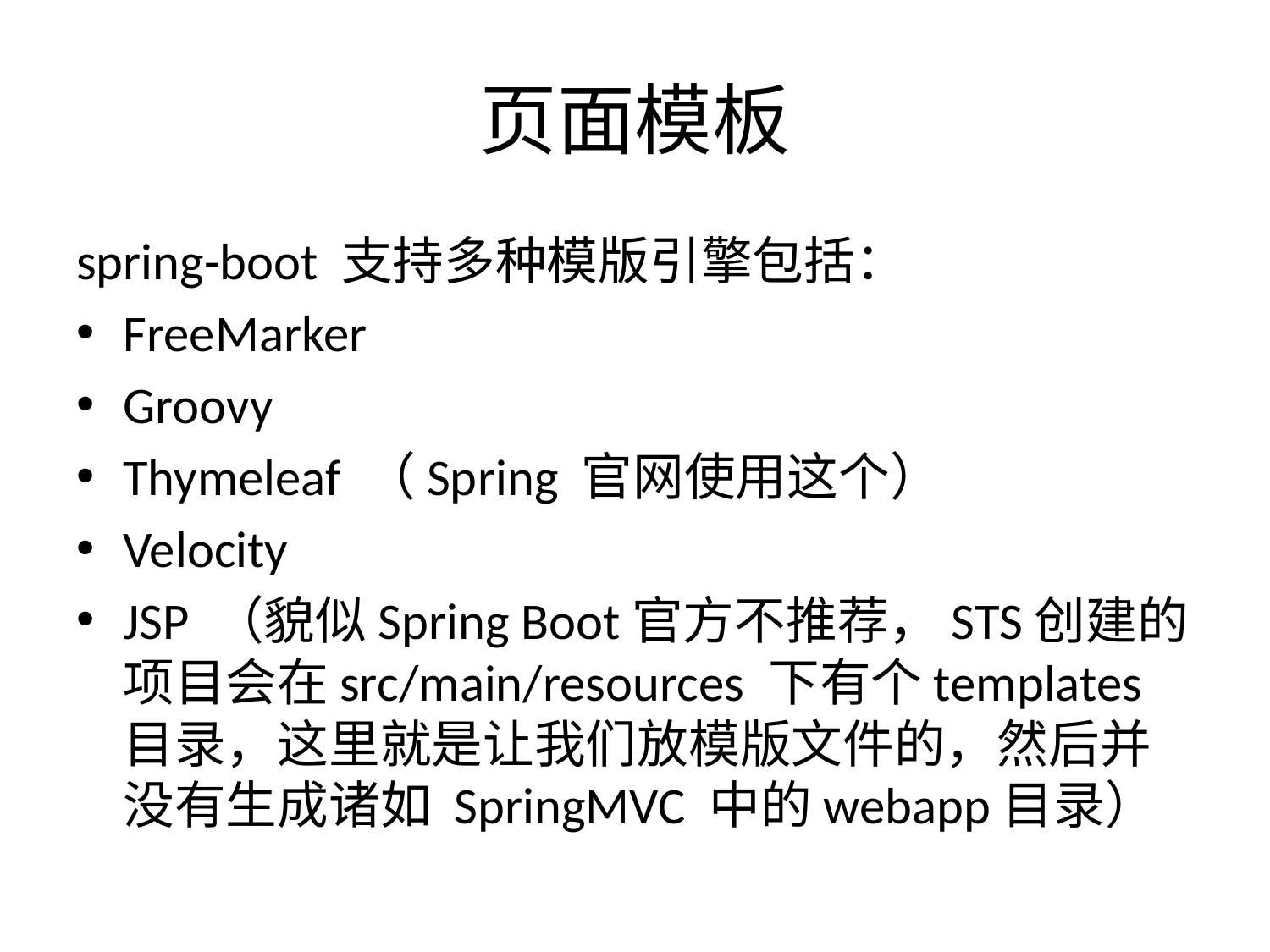

# 页面模板
spring-boot 支持多种模版引擎包括：
FreeMarker
Groovy
Thymeleaf （Spring 官网使用这个）
Velocity
JSP （貌似Spring Boot官方不推荐，STS创建的项目会在src/main/resources 下有个templates 目录，这里就是让我们放模版文件的，然后并没有生成诸如 SpringMVC 中的webapp目录）